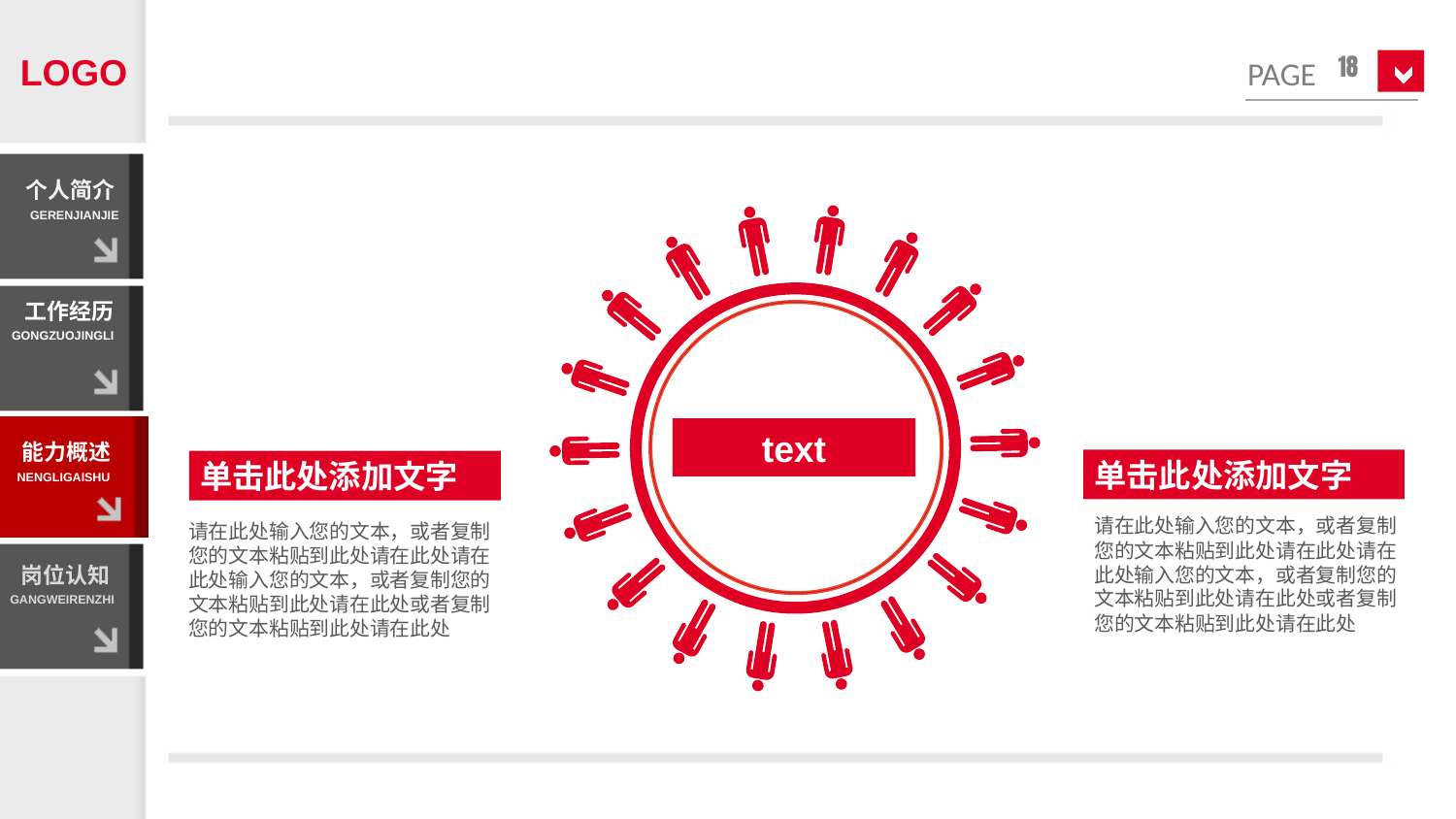

LOGO
18
个人简介
GERENJIANJIE

text
工作经历
GONGZUOJINGLI

能力概述
NENGLIGAISHU
单击此处添加文字
单击此处添加文字

请在此处输入您的文本，或者复制您的文本粘贴到此处请在此处请在此处输入您的文本，或者复制您的文本粘贴到此处请在此处或者复制您的文本粘贴到此处请在此处
请在此处输入您的文本，或者复制您的文本粘贴到此处请在此处请在此处输入您的文本，或者复制您的文本粘贴到此处请在此处或者复制您的文本粘贴到此处请在此处

岗位认知
GANGWEIRENZHI